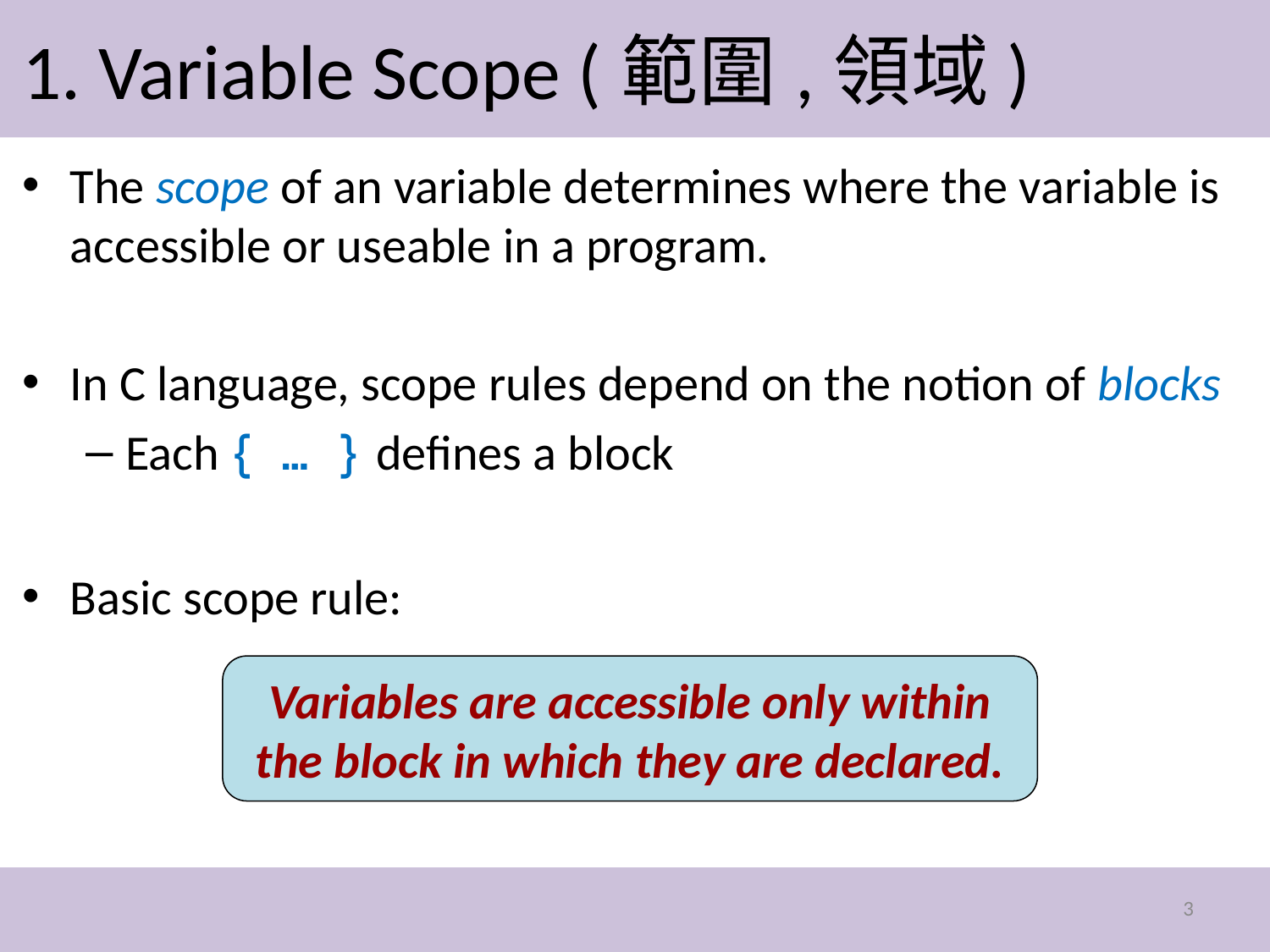

# 1. Variable Scope (範圍,領域)
The scope of an variable determines where the variable is accessible or useable in a program.

In C language, scope rules depend on the notion of blocks
Each { … } defines a block

Basic scope rule:

Variables are accessible only within the block in which they are declared.
3